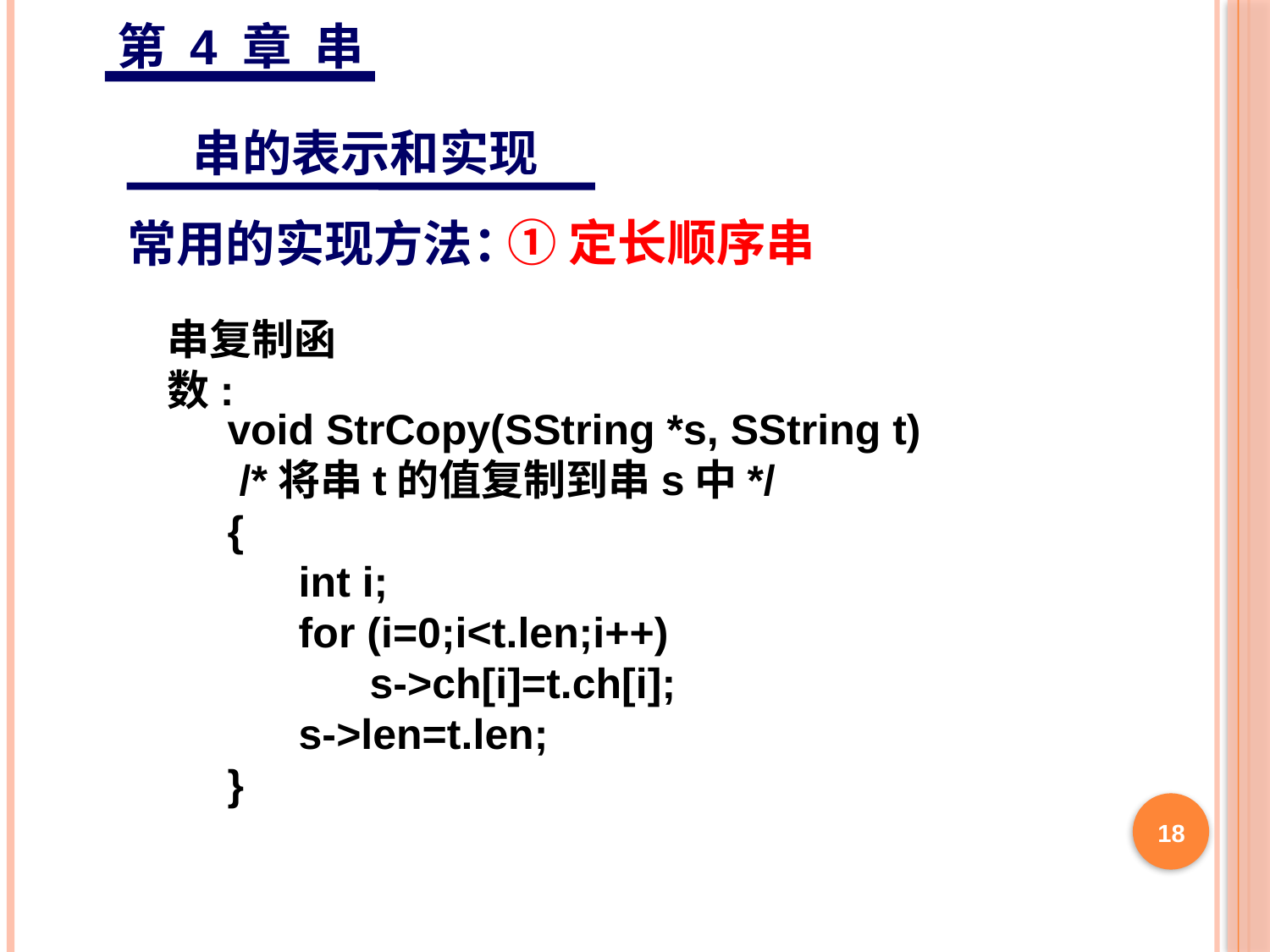

第 4 章  串

   串的表示和实现

①定长顺序串
常用的实现方法：
串复制函数:
void StrCopy(SString *s, SString t)
 /*将串t的值复制到串s中*/
{
      int i;
      for (i=0;i<t.len;i++)
            s->ch[i]=t.ch[i];
      s->len=t.len;
}
18